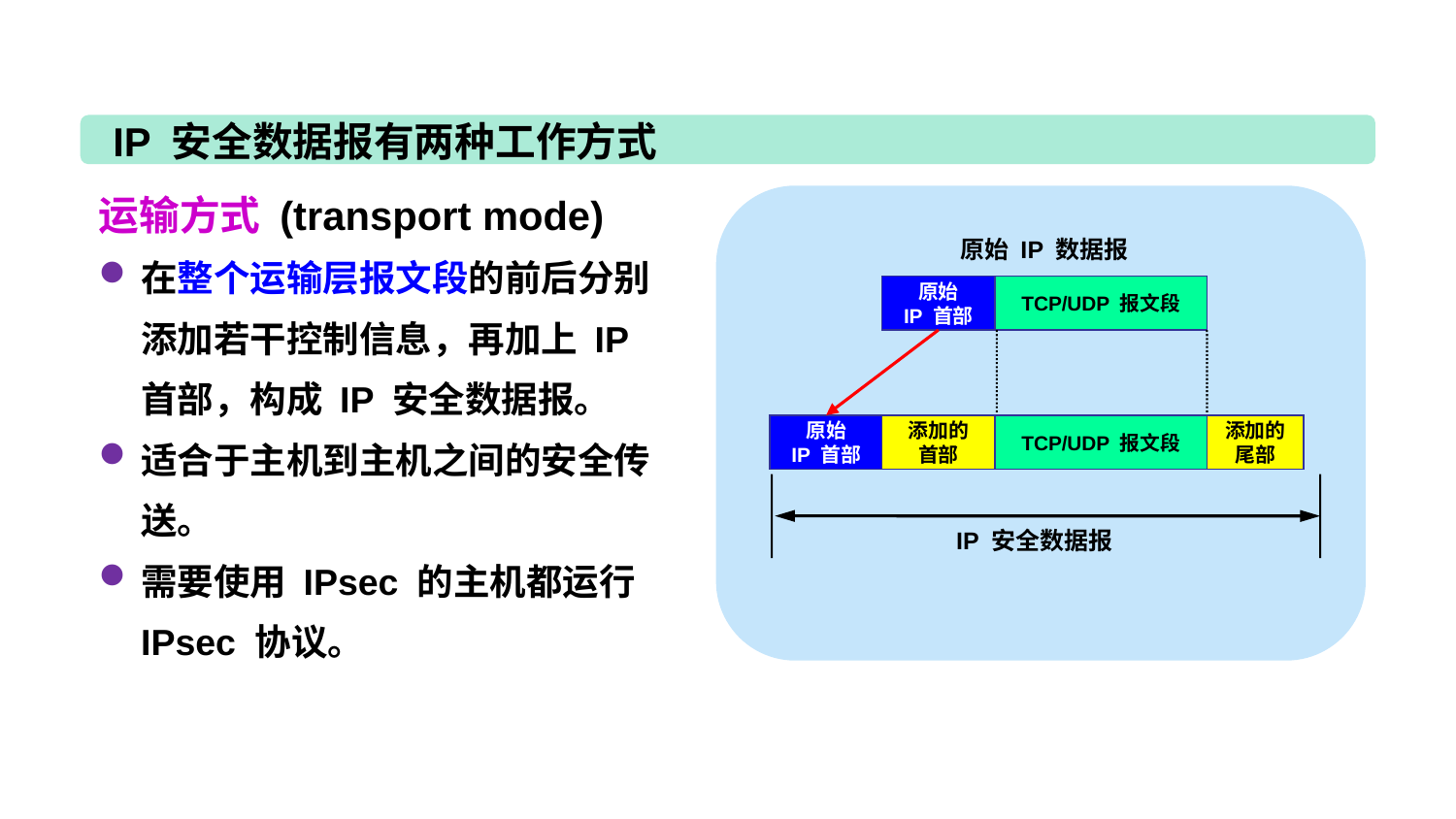

IP 安全数据报有两种工作方式

运输方式 (transport mode)
在整个运输层报文段的前后分别添加若干控制信息，再加上 IP 首部，构成 IP 安全数据报。
适合于主机到主机之间的安全传送。
需要使用 IPsec 的主机都运行 IPsec 协议。

原始 IP 数据报
原始
IP 首部
TCP/UDP 报文段

原始
IP 首部
添加的
首部
TCP/UDP 报文段
添加的
尾部

IP 安全数据报
71